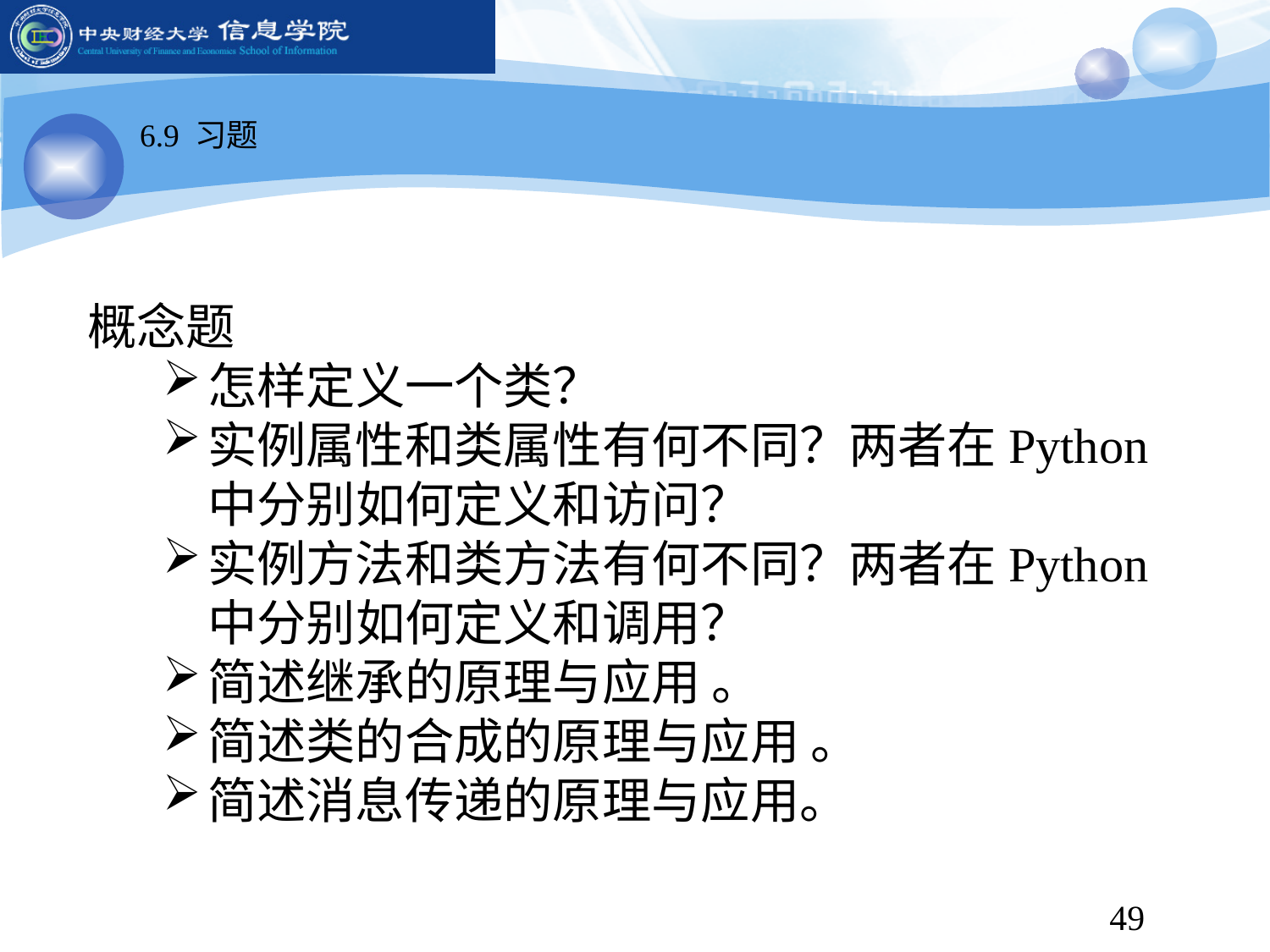

6.9 习题
概念题
怎样定义一个类？
实例属性和类属性有何不同？两者在Python中分别如何定义和访问？
实例方法和类方法有何不同？两者在Python中分别如何定义和调用？
简述继承的原理与应用 。
简述类的合成的原理与应用 。
简述消息传递的原理与应用。